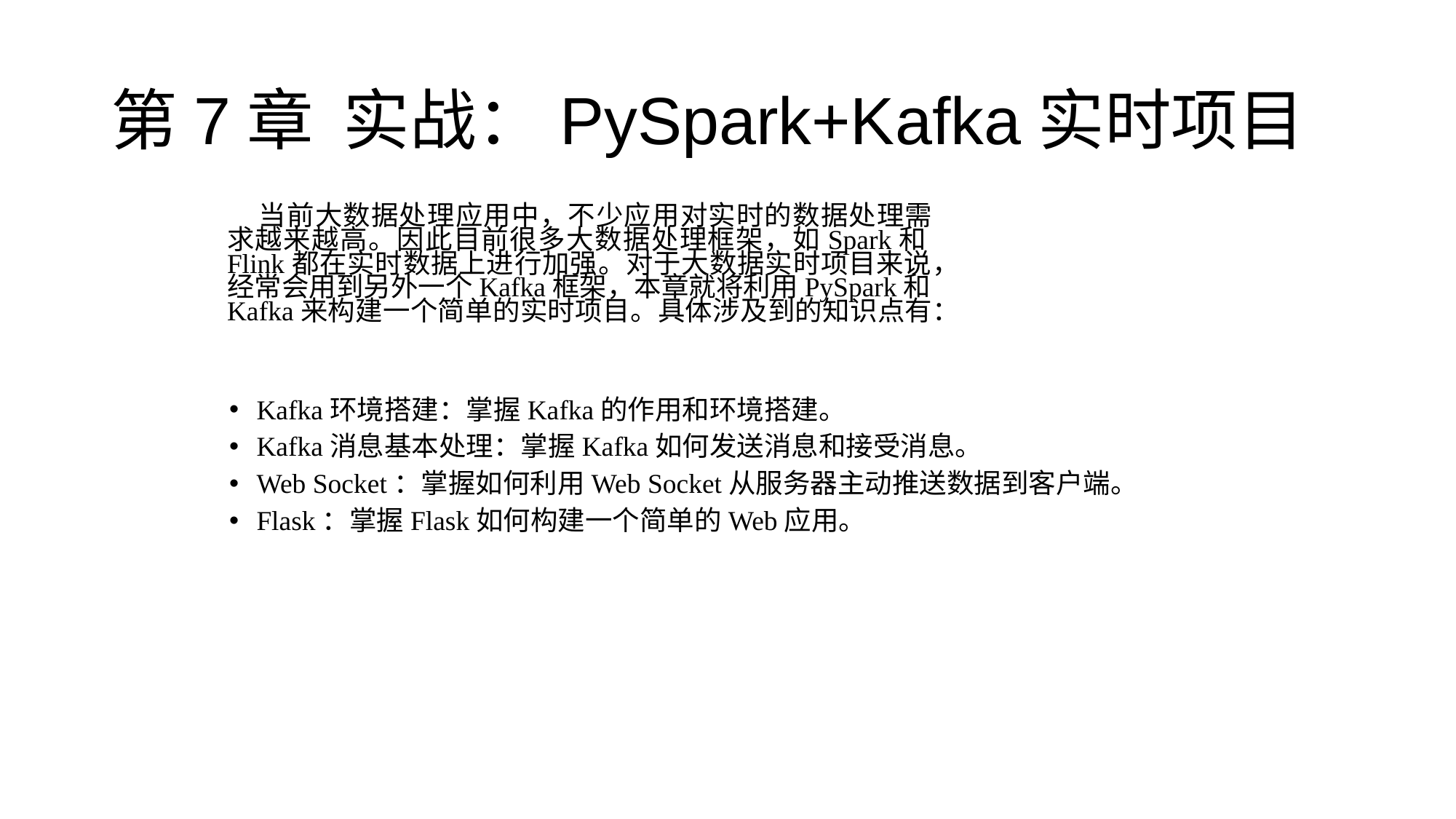

# 第7章  实战：PySpark+Kafka实时项目
当前大数据处理应用中，不少应用对实时的数据处理需求越来越高。因此目前很多大数据处理框架，如Spark和Flink都在实时数据上进行加强。对于大数据实时项目来说，经常会用到另外一个Kafka框架，本章就将利用PySpark和Kafka来构建一个简单的实时项目。具体涉及到的知识点有：
Kafka环境搭建：掌握Kafka的作用和环境搭建。
Kafka消息基本处理：掌握Kafka如何发送消息和接受消息。
Web Socket：掌握如何利用Web Socket从服务器主动推送数据到客户端。
Flask：掌握Flask如何构建一个简单的Web应用。